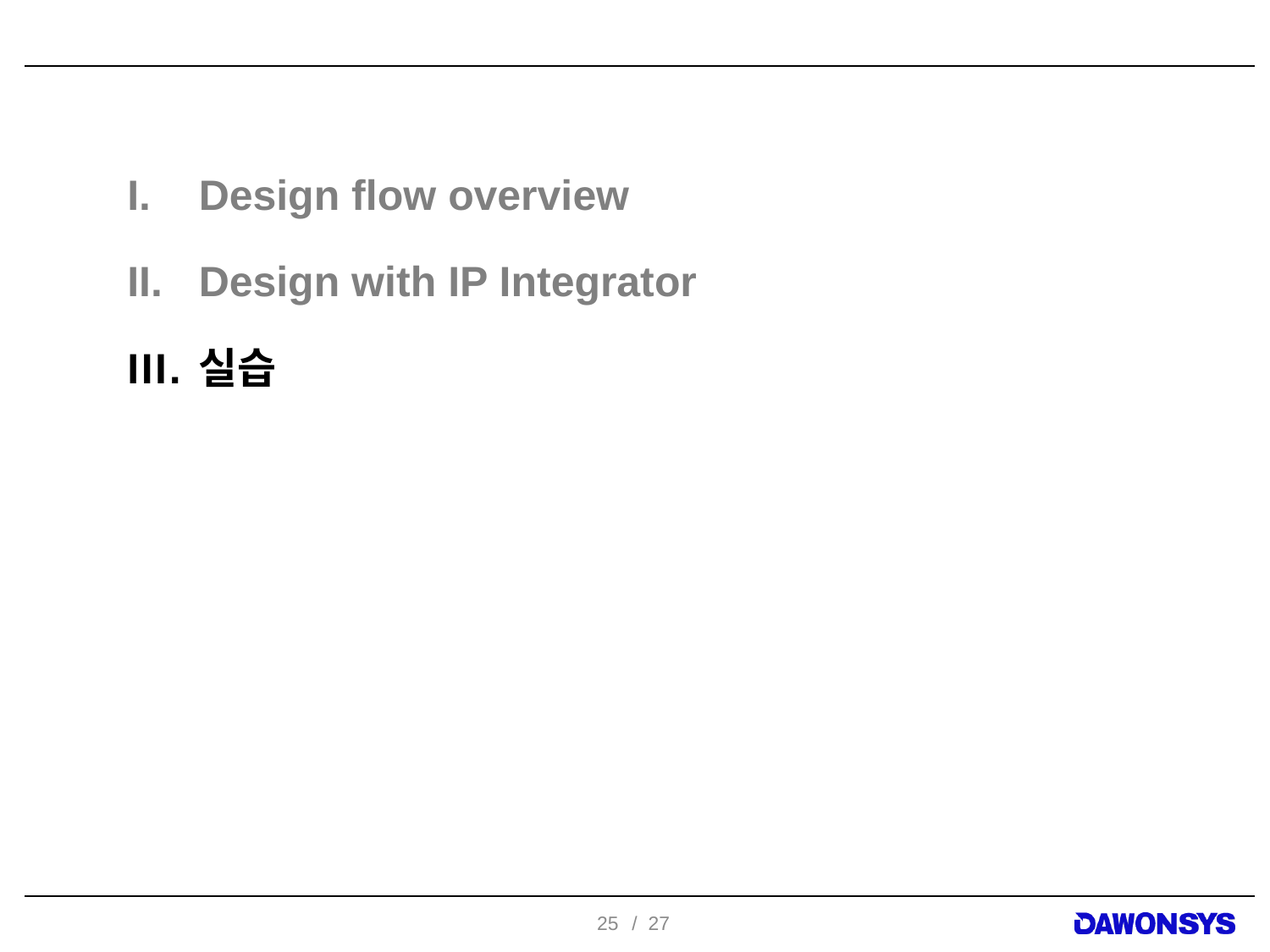

Design flow overview
Design with IP Integrator
실습
25
/  27